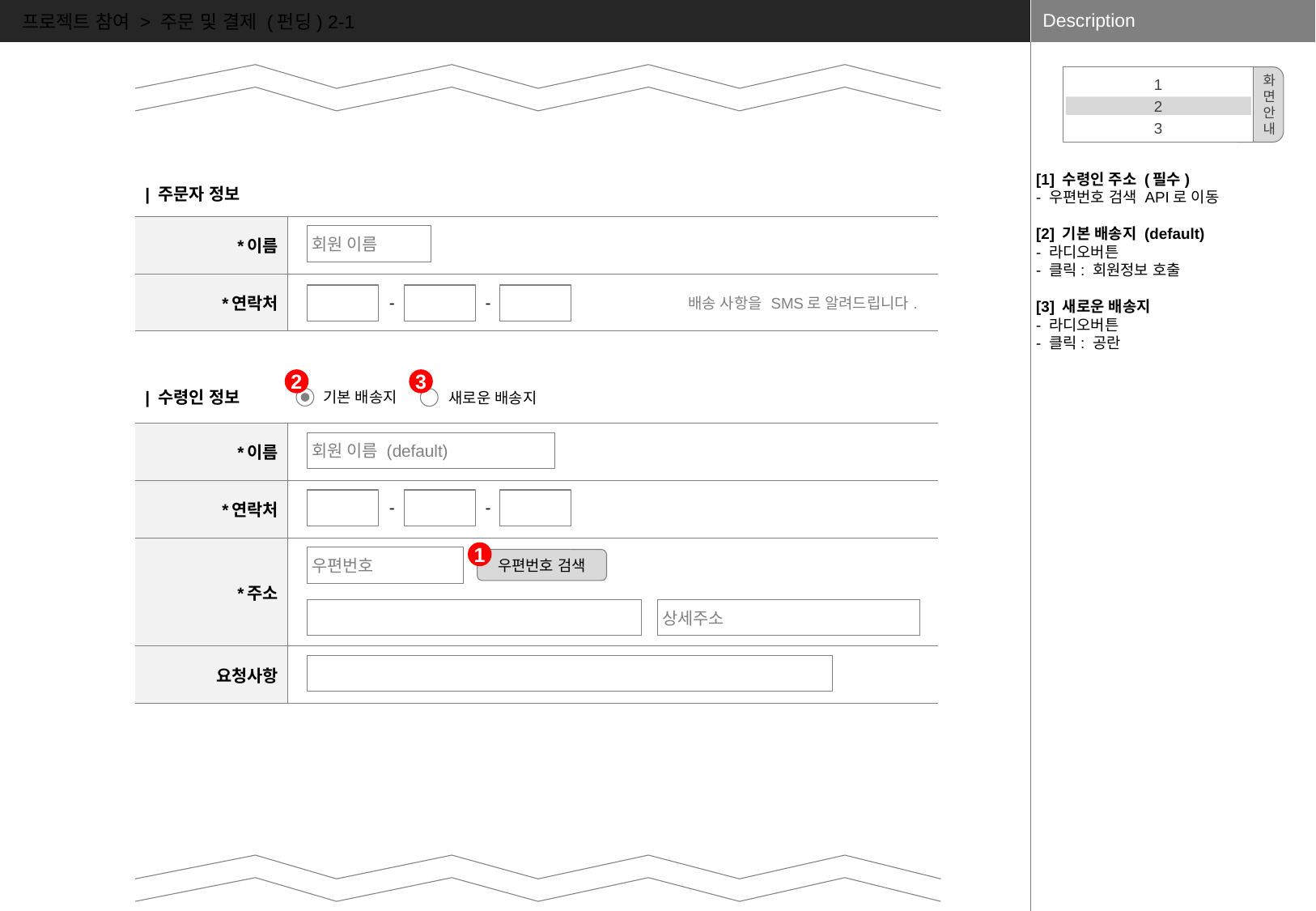

프로젝트 참여 > 주문 및 결제 (펀딩) 2-1

[1] 수령인 주소 (필수)
- 우편번호 검색 API로 이동

[2] 기본 배송지 (default)
- 라디오버튼
- 클릭: 회원정보 호출

[3] 새로운 배송지
- 라디오버튼
- 클릭: 공란
1
2
3
화
면
안
내

| 주문자 정보
| \*이름 |  |
| --- | --- |
| \*연락처 | 배송 사항을 SMS로 알려드립니다. |
회원 이름

-
-
2
3
| 수령인 정보
기본 배송지

새로운 배송지

| \*이름 |  |
| --- | --- |
| \*연락처 |  |
| \*주소 |  |
| 요청사항 |  |
회원 이름 (default)

-
-
1
우편번호
우편번호 검색

상세주소